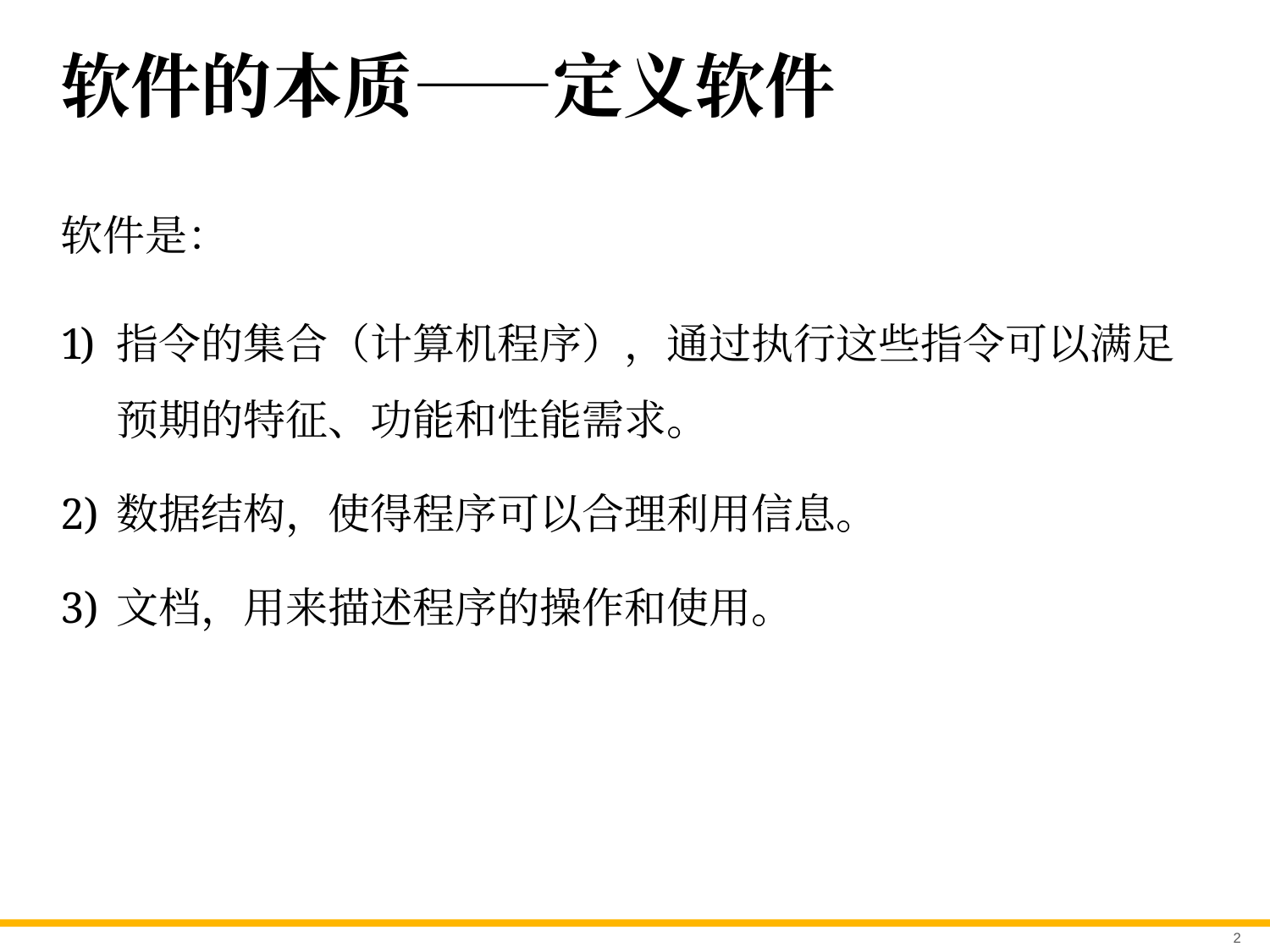

# 软件的本质——定义软件
软件是：
指令的集合（计算机程序），通过执行这些指令可以满足预期的特征、功能和性能需求。
数据结构，使得程序可以合理利用信息。
文档，用来描述程序的操作和使用。

2